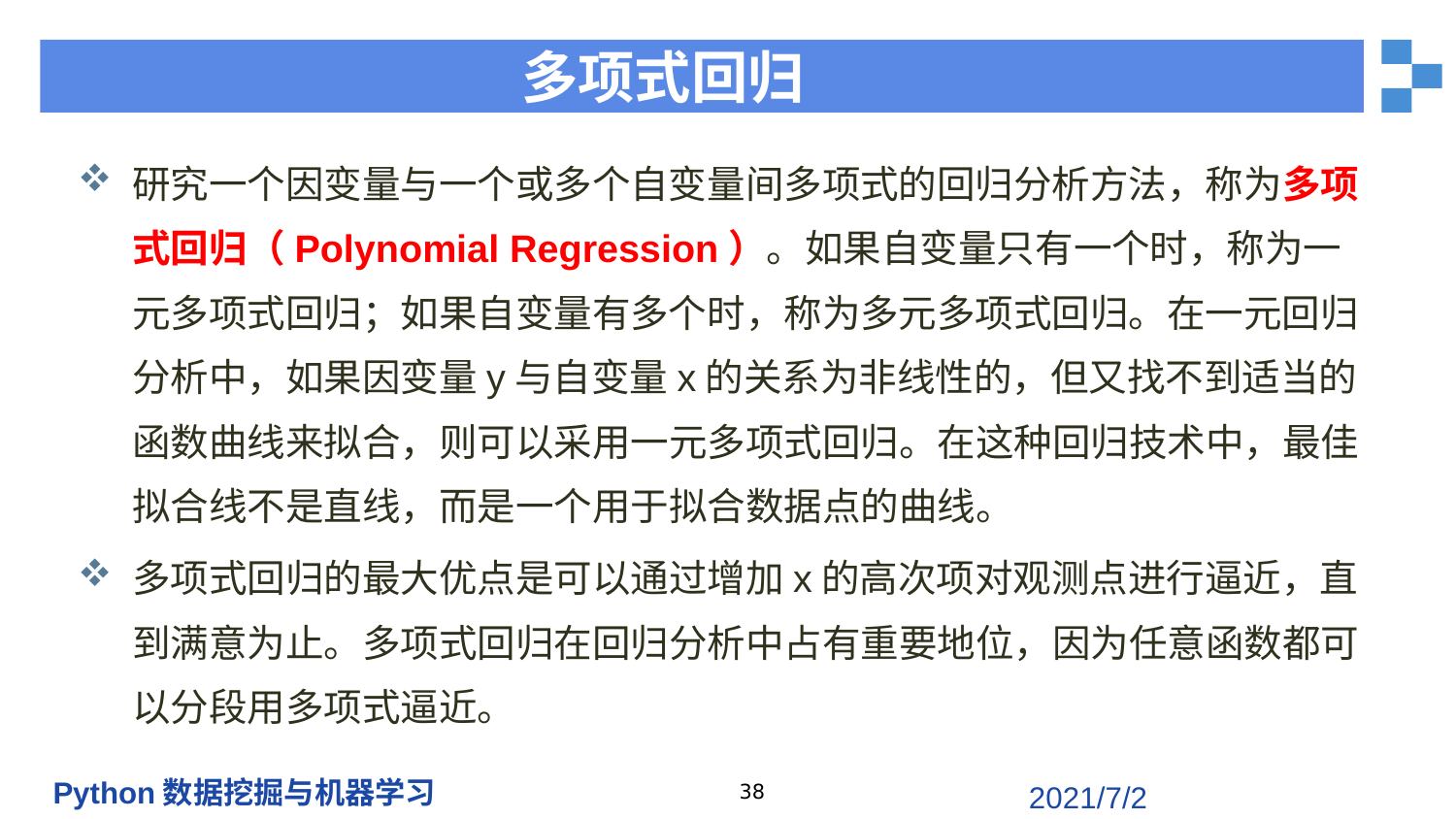

# 多项式回归
研究一个因变量与一个或多个自变量间多项式的回归分析方法，称为多项式回归（Polynomial Regression）。如果自变量只有一个时，称为一元多项式回归；如果自变量有多个时，称为多元多项式回归。在一元回归分析中，如果因变量y与自变量x的关系为非线性的，但又找不到适当的函数曲线来拟合，则可以采用一元多项式回归。在这种回归技术中，最佳拟合线不是直线，而是一个用于拟合数据点的曲线。
多项式回归的最大优点是可以通过增加x的高次项对观测点进行逼近，直到满意为止。多项式回归在回归分析中占有重要地位，因为任意函数都可以分段用多项式逼近。
38
2021/7/2